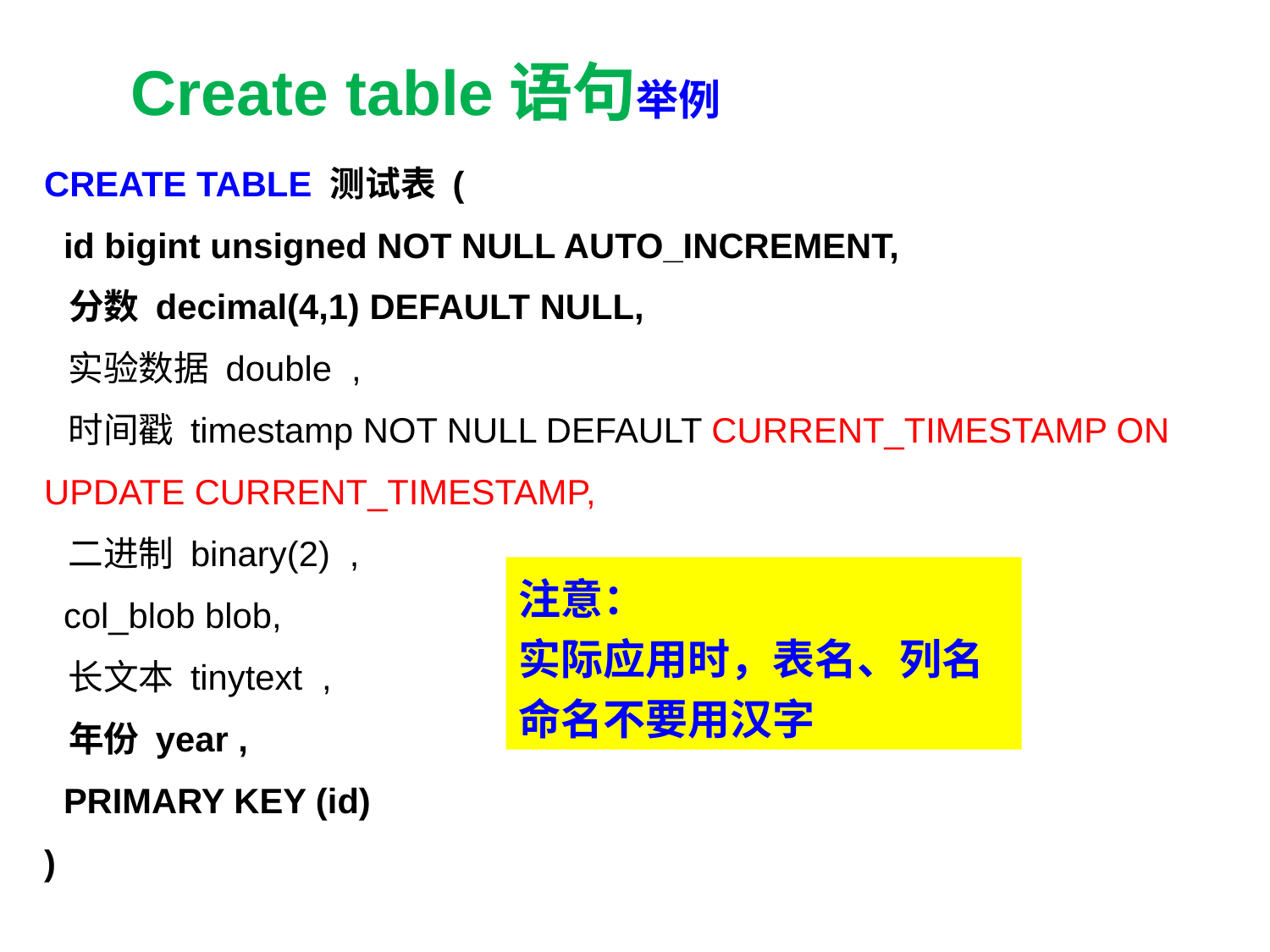

Create table语句举例
CREATE TABLE 测试表 (
  id bigint unsigned NOT NULL AUTO_INCREMENT,
  分数 decimal(4,1) DEFAULT NULL,
  实验数据 double  ,
  时间戳 timestamp NOT NULL DEFAULT CURRENT_TIMESTAMP ON UPDATE CURRENT_TIMESTAMP,
  二进制 binary(2)  ,
  col_blob blob,
  长文本 tinytext  ,
  年份 year ,
  PRIMARY KEY (id)
)
注意：
实际应用时，表名、列名命名不要用汉字